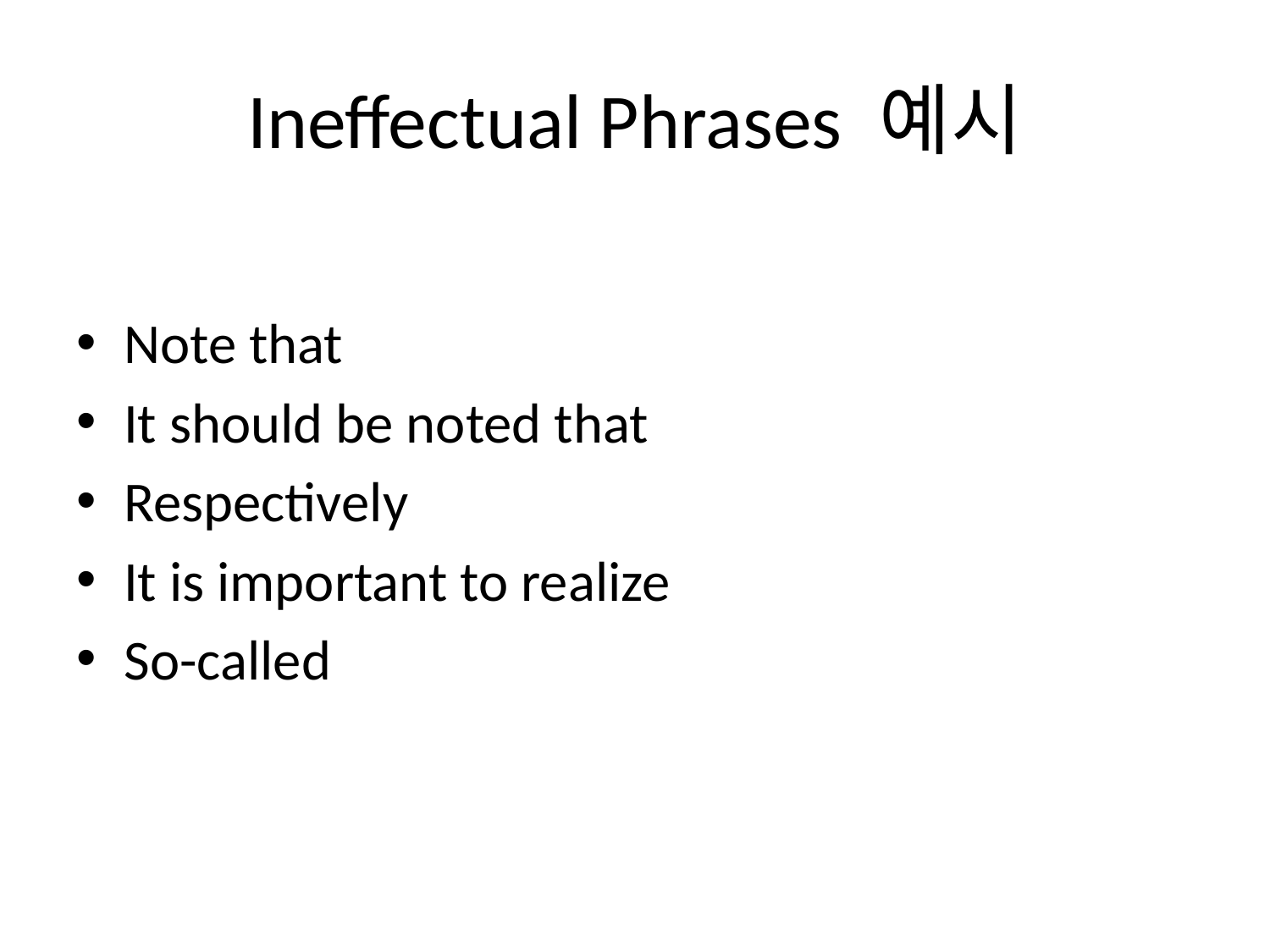

# Ineffectual Phrases 예시

Note that
It should be noted that
Respectively
It is important to realize
So-called